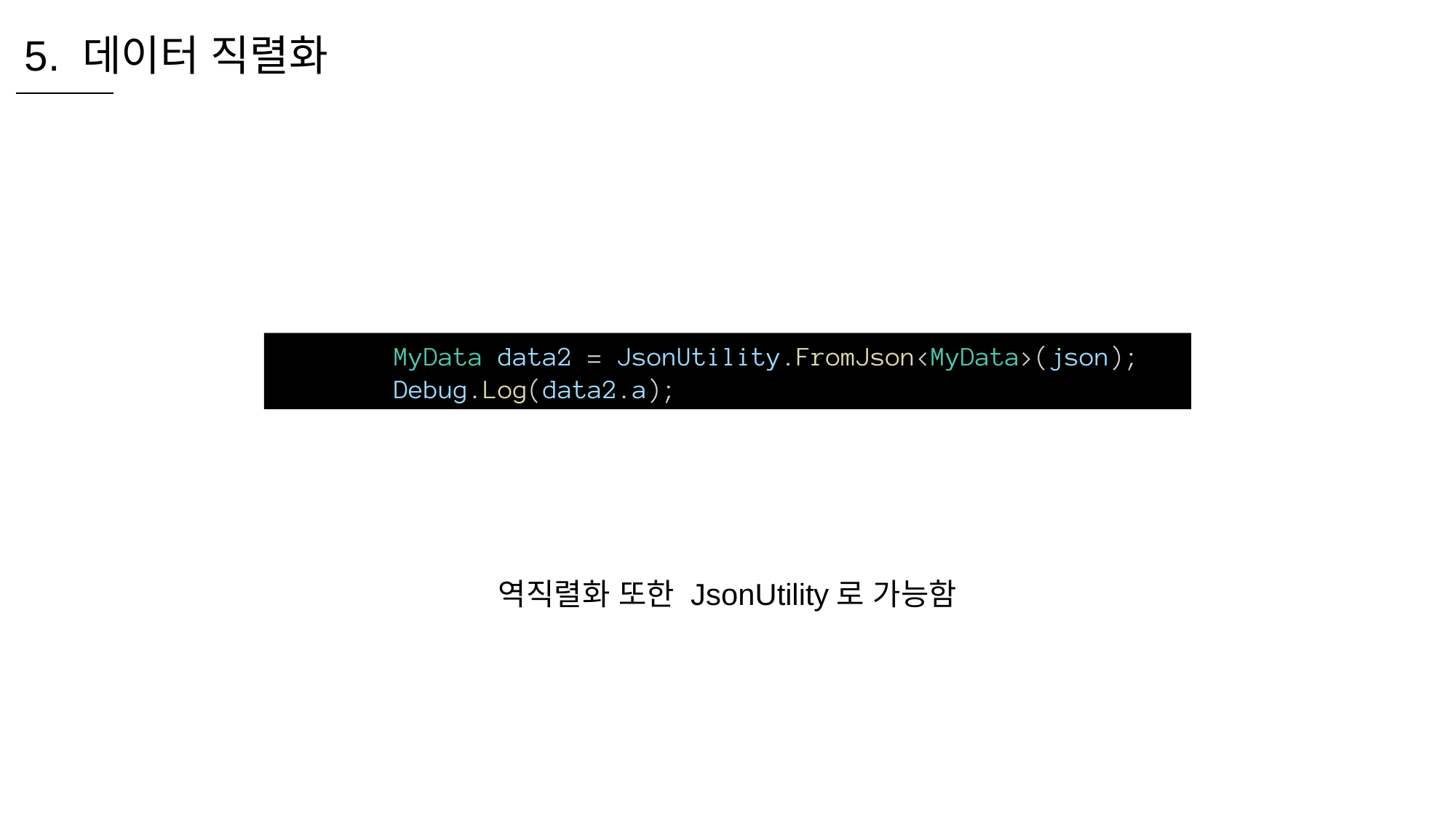

5. 데이터 직렬화
        MyData data2 = JsonUtility.FromJson<MyData>(json);
        Debug.Log(data2.a);
역직렬화 또한 JsonUtility로 가능함